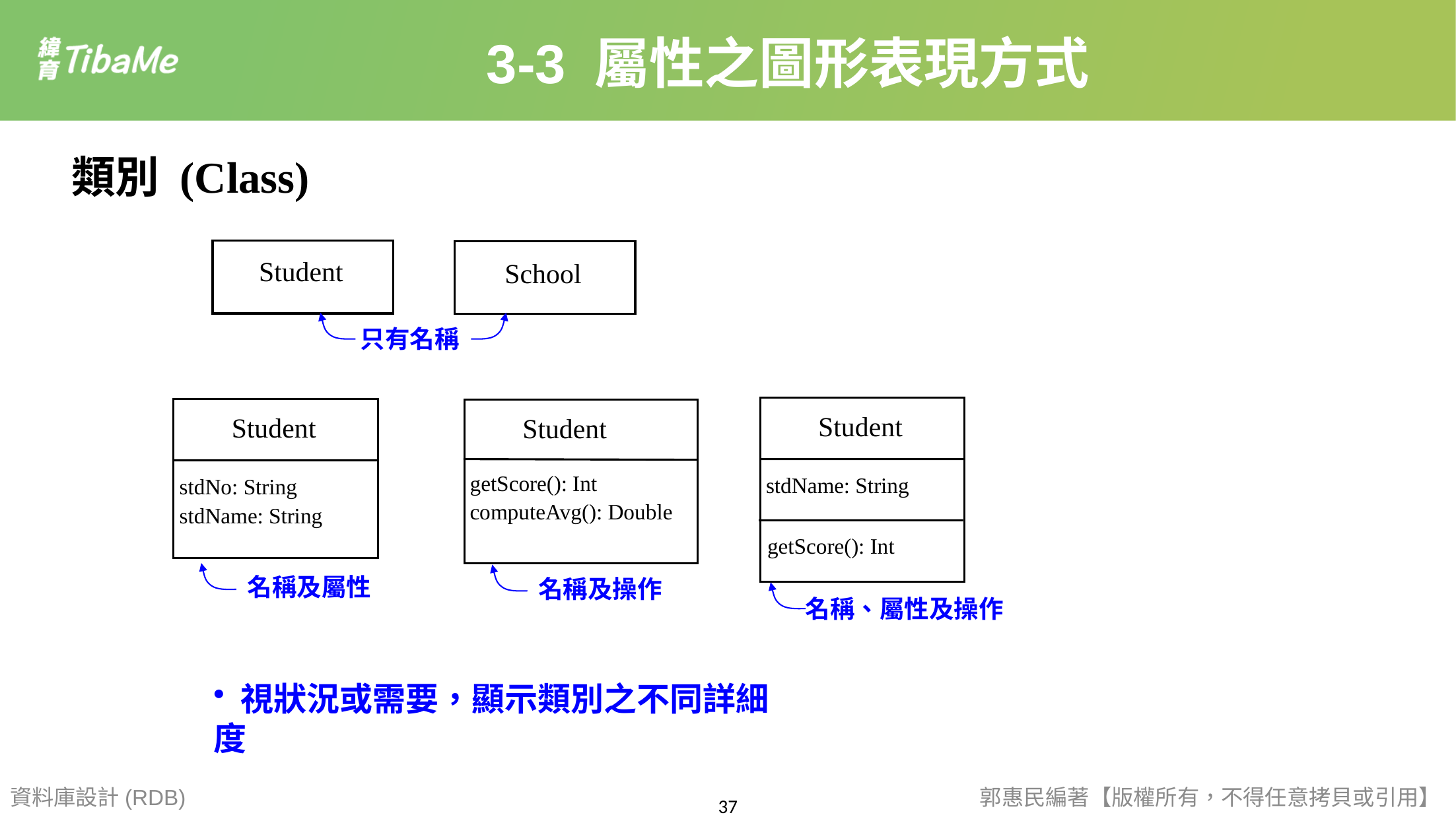

3-3 屬性之圖形表現方式

類別 (Class)

Student
School

只有名稱

Student

stdName: String

getScore(): Int

名稱、屬性及操作

Student

stdNo: String
stdName: String

名稱及屬性

Student

getScore(): Int
computeAvg(): Double

名稱及操作
 視狀況或需要，顯示類別之不同詳細度
資料庫設計(RDB)
郭惠民編著【版權所有，不得任意拷貝或引用】